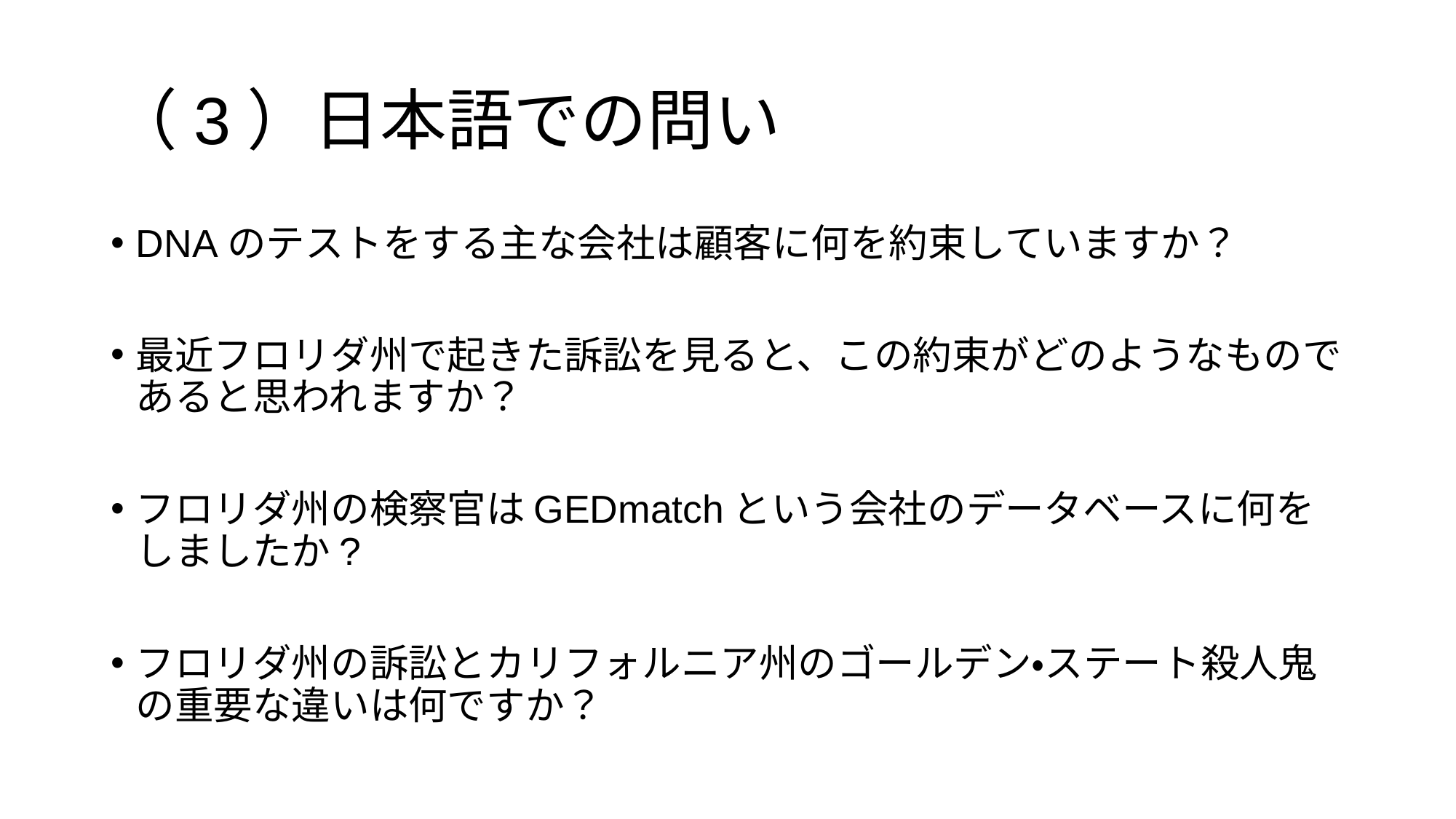

# （3）日本語での問い
DNAのテストをする主な会社は顧客に何を約束していますか？

最近フロリダ州で起きた訴訟を見ると、この約束がどのようなものであると思われますか？

フロリダ州の検察官はGEDmatchという会社のデータベースに何をしましたか?

フロリダ州の訴訟とカリフォルニア州のゴールデン・ステート殺人鬼の重要な違いは何ですか？